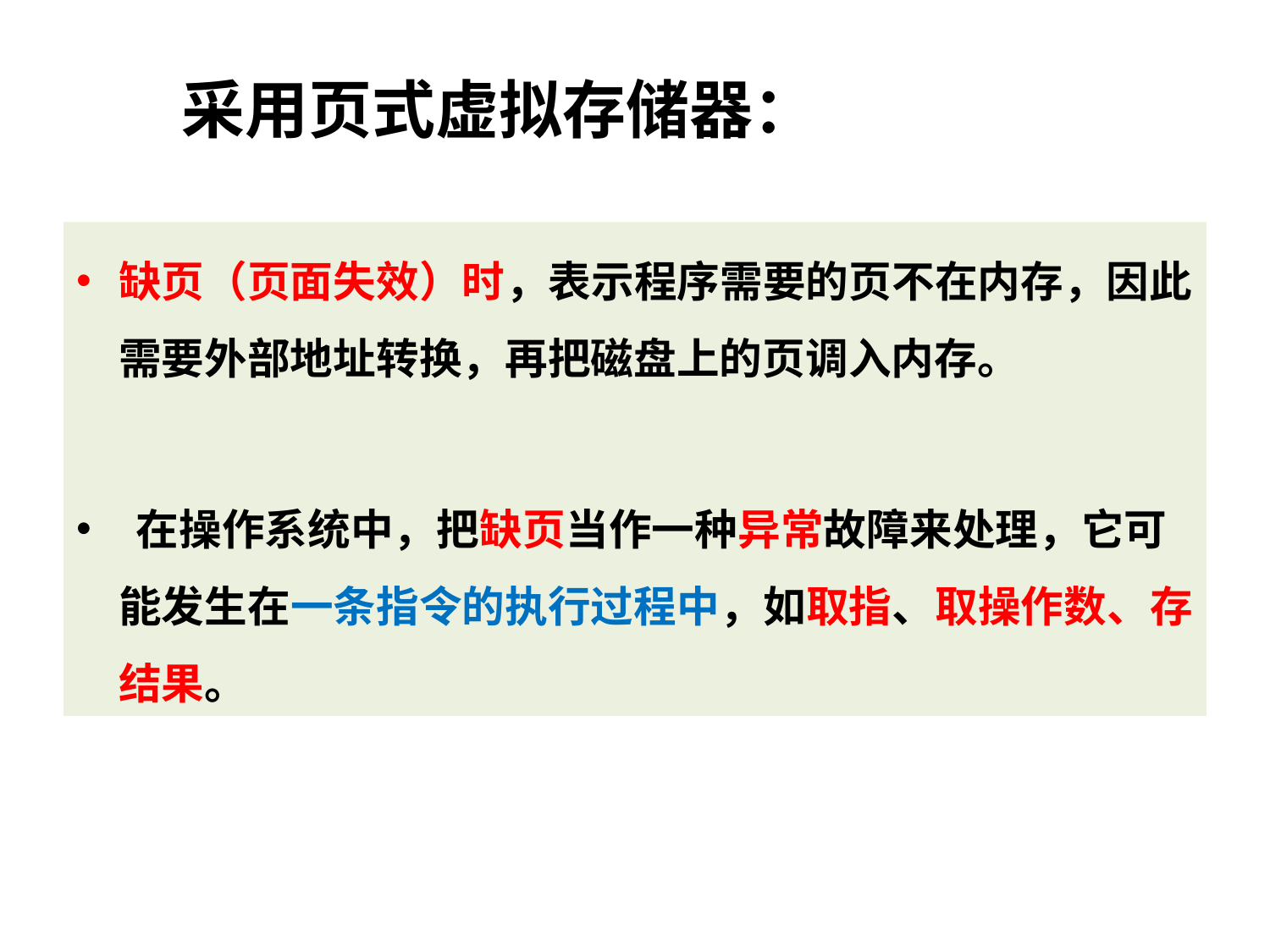

采用页式虚拟存储器：
缺页（页面失效）时，表示程序需要的页不在内存，因此需要外部地址转换，再把磁盘上的页调入内存。

 在操作系统中，把缺页当作一种异常故障来处理，它可能发生在一条指令的执行过程中，如取指、取操作数、存结果。
11